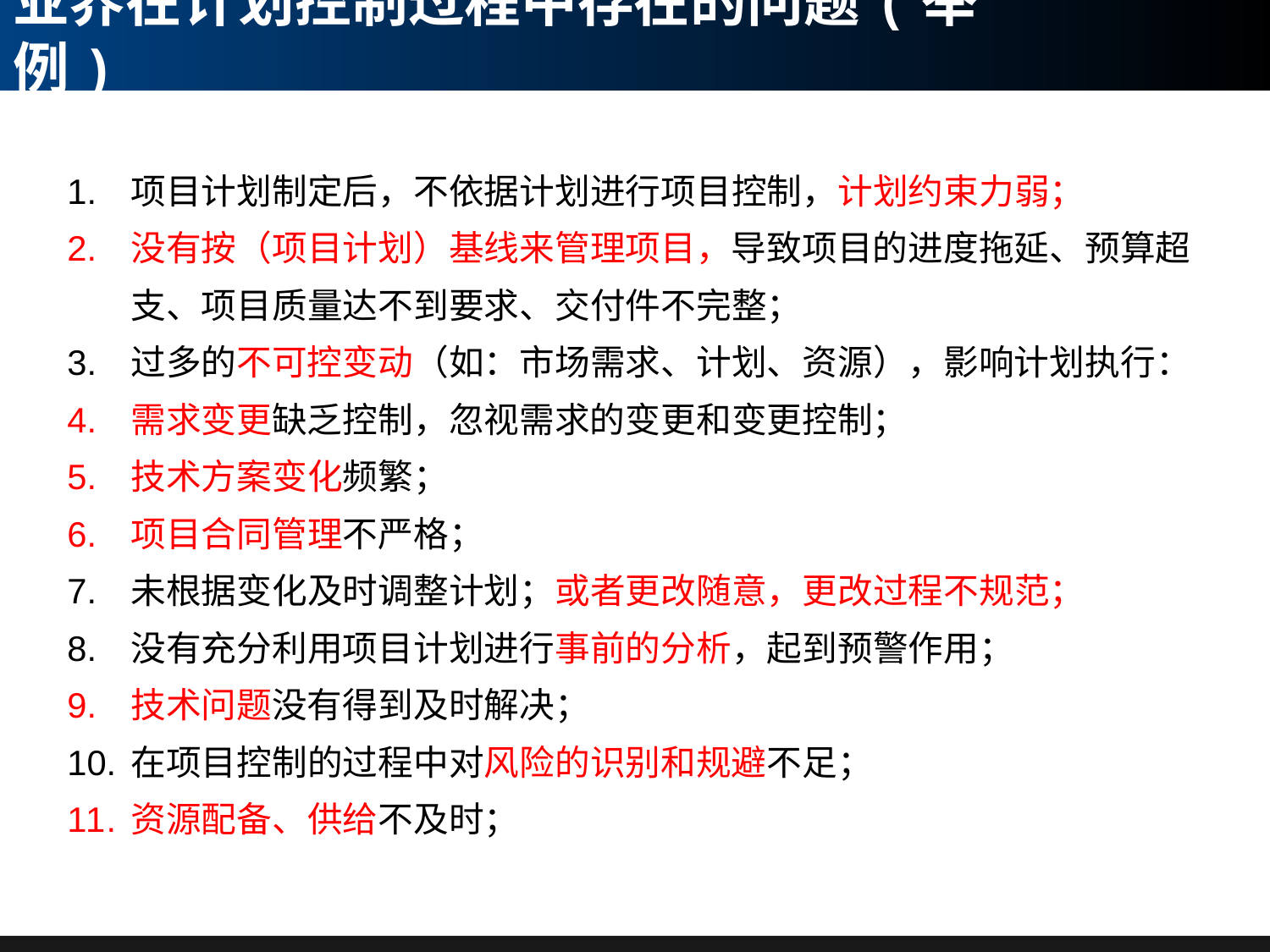

业界在计划控制过程中存在的问题(举例)
项目计划制定后，不依据计划进行项目控制，计划约束力弱；
没有按（项目计划）基线来管理项目，导致项目的进度拖延、预算超支、项目质量达不到要求、交付件不完整；
过多的不可控变动（如：市场需求、计划、资源），影响计划执行：
需求变更缺乏控制，忽视需求的变更和变更控制；
技术方案变化频繁；
项目合同管理不严格；
未根据变化及时调整计划；或者更改随意，更改过程不规范；
没有充分利用项目计划进行事前的分析，起到预警作用；
技术问题没有得到及时解决；
在项目控制的过程中对风险的识别和规避不足；
资源配备、供给不及时；